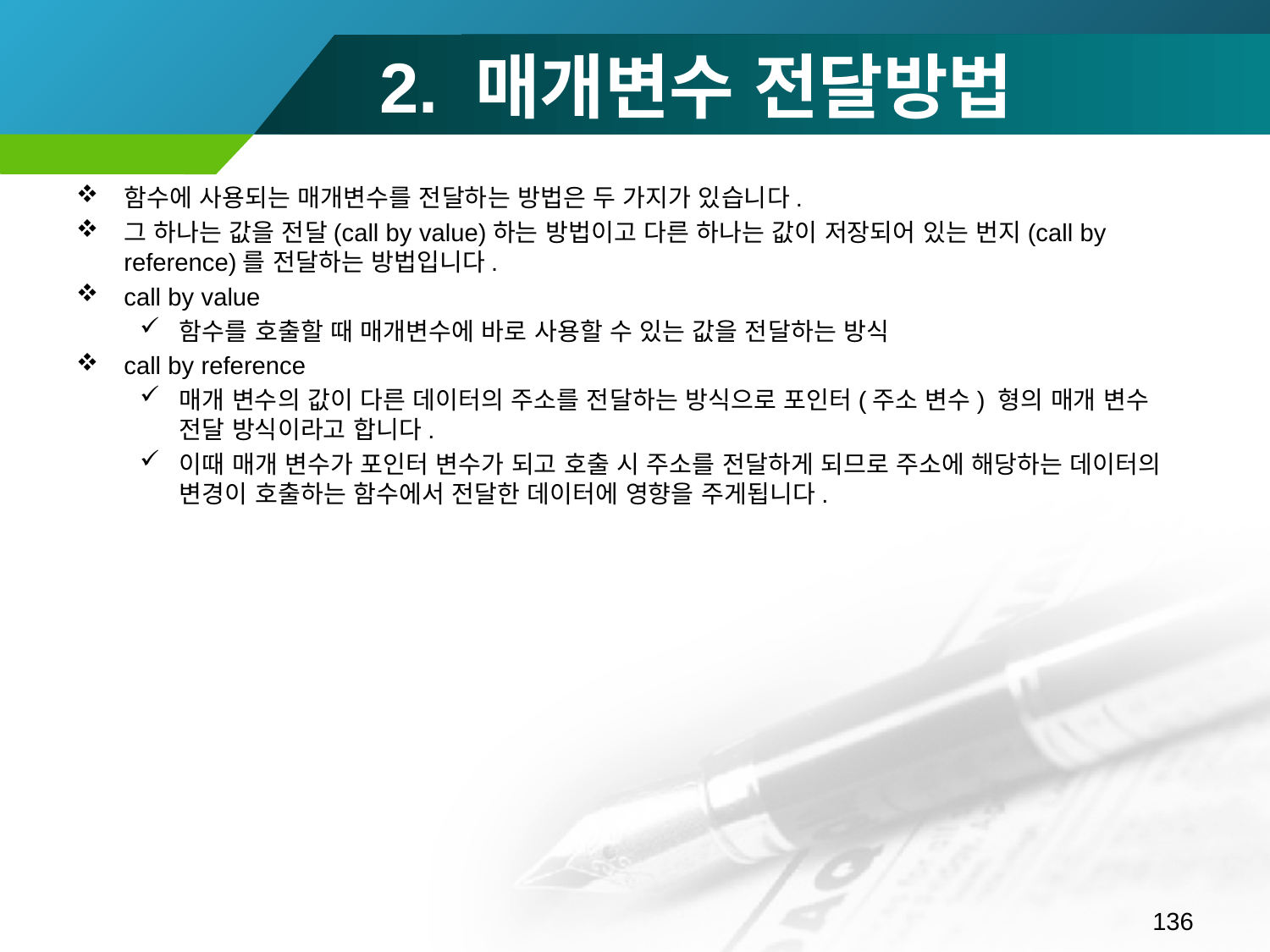

# 2. 매개변수 전달방법
함수에 사용되는 매개변수를 전달하는 방법은 두 가지가 있습니다.
그 하나는 값을 전달(call by value)하는 방법이고 다른 하나는 값이 저장되어 있는 번지(call by reference)를 전달하는 방법입니다.
call by value
함수를 호출할 때 매개변수에 바로 사용할 수 있는 값을 전달하는 방식
call by reference
매개 변수의 값이 다른 데이터의 주소를 전달하는 방식으로 포인터(주소 변수) 형의 매개 변수 전달 방식이라고 합니다.
이때 매개 변수가 포인터 변수가 되고 호출 시 주소를 전달하게 되므로 주소에 해당하는 데이터의 변경이 호출하는 함수에서 전달한 데이터에 영향을 주게됩니다.

136